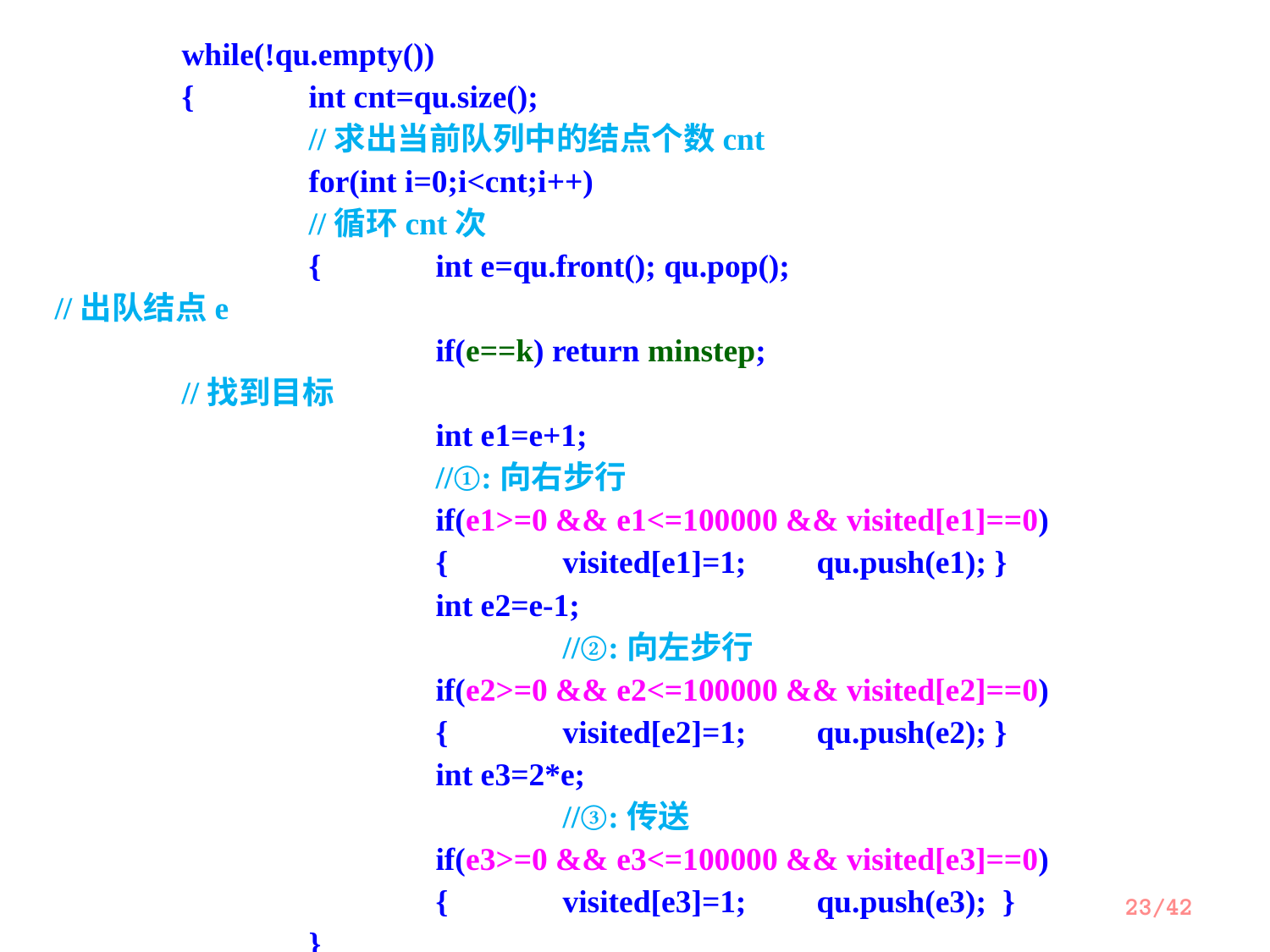

while(!qu.empty())
	{	int cnt=qu.size();								//求出当前队列中的结点个数cnt
		for(int i=0;i<cnt;i++)							//循环cnt次
		{	int e=qu.front(); qu.pop();				//出队结点e
			if(e==k) return minstep; 					//找到目标
			int e1=e+1;								//①:向右步行
			if(e1>=0 && e1<=100000 && visited[e1]==0)
			{	visited[e1]=1;  	qu.push(e1); }
			int e2=e-1;									//②:向左步行
			if(e2>=0 && e2<=100000 && visited[e2]==0)
			{	visited[e2]=1;	qu.push(e2); }
			int e3=2*e;									//③:传送
			if(e3>=0 && e3<=100000 && visited[e3]==0)
			{	visited[e3]=1;	qu.push(e3);  }
		}
		minstep++;
	}
	return -1;											//没有找到返回-1
}
执行用时为79ms，内存消耗为1260KB
23/42